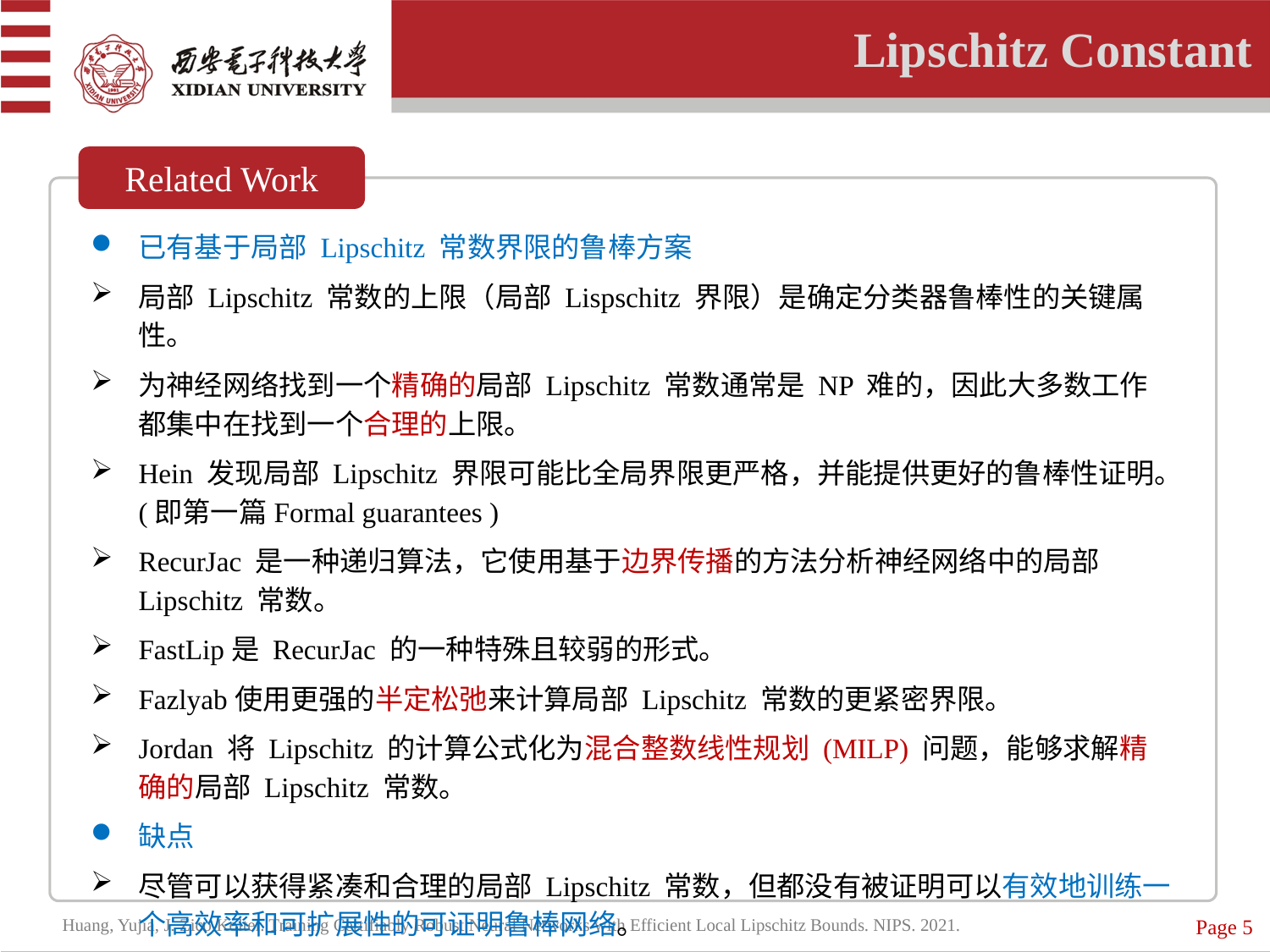

Lipschitz Constant
Related Work

已有基于局部 Lipschitz 常数界限的鲁棒方案
局部 Lipschitz 常数的上限（局部 Lispschitz 界限）是确定分类器鲁棒性的关键属性。
为神经网络找到一个精确的局部 Lipschitz 常数通常是 NP 难的，因此大多数工作都集中在找到一个合理的上限。
Hein 发现局部 Lipschitz 界限可能比全局界限更严格，并能提供更好的鲁棒性证明。(即第一篇Formal guarantees )
RecurJac 是一种递归算法，它使用基于边界传播的方法分析神经网络中的局部 Lipschitz 常数。
FastLip是 RecurJac 的一种特殊且较弱的形式。
Fazlyab使用更强的半定松弛来计算局部 Lipschitz 常数的更紧密界限。
Jordan 将 Lipschitz 的计算公式化为混合整数线性规划 (MILP) 问题，能够求解精确的局部 Lipschitz 常数。
缺点
尽管可以获得紧凑和合理的局部 Lipschitz 常数，但都没有被证明可以有效地训练一个高效率和可扩展性的可证明鲁棒网络。
Page 5
Huang, Yujia, J. Zico Kolter. Training Certifiably Robust Neural Networks with Efficient Local Lipschitz Bounds. NIPS. 2021.